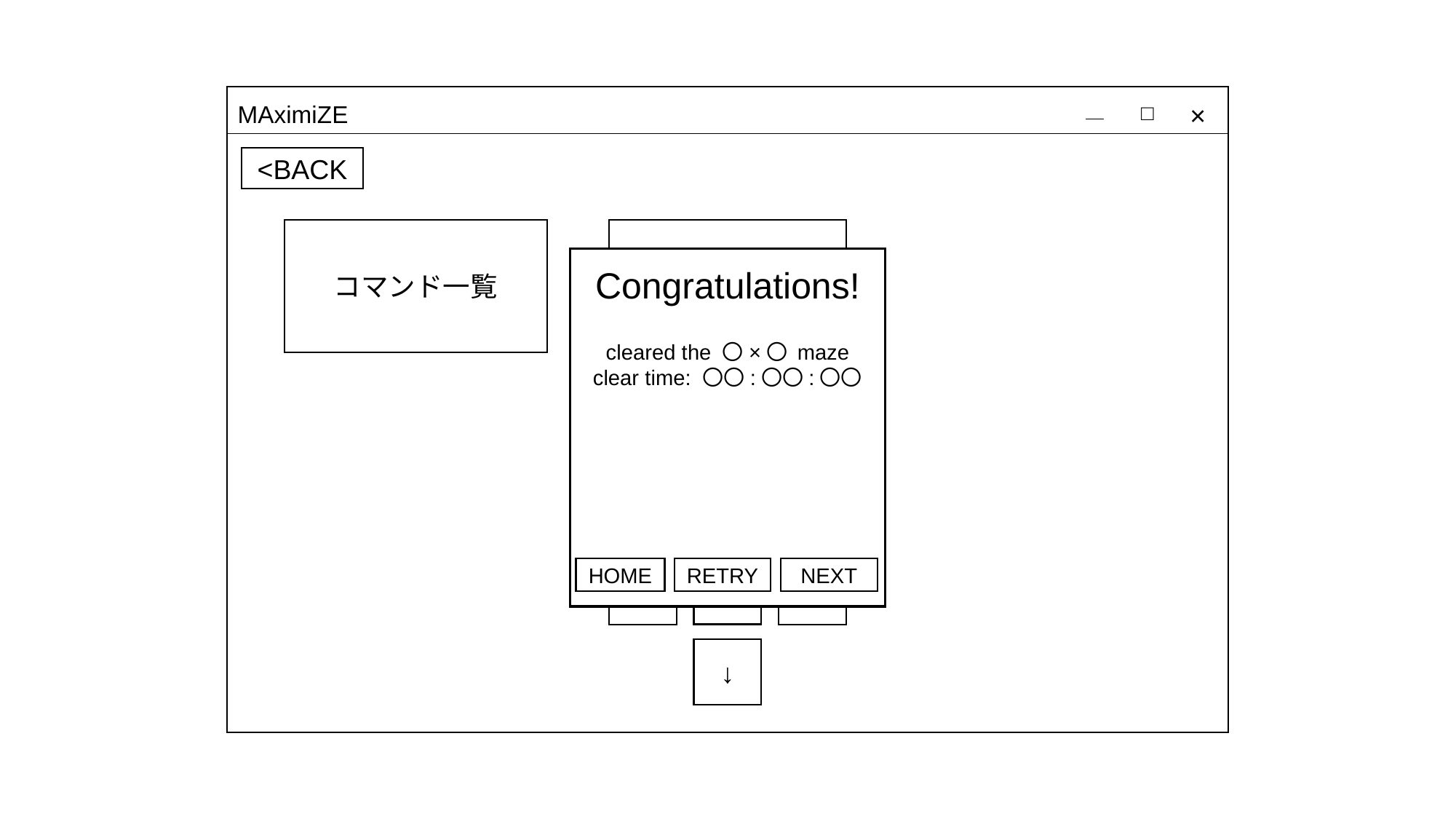

×
＿
□
MAximiZE
<BACK
コマンド一覧
迷路
↑
▷
←
→
↓
Congratulations!

cleared the 〇×〇 maze
clear time: 〇〇:〇〇:〇〇

RETRY
NEXT
HOME